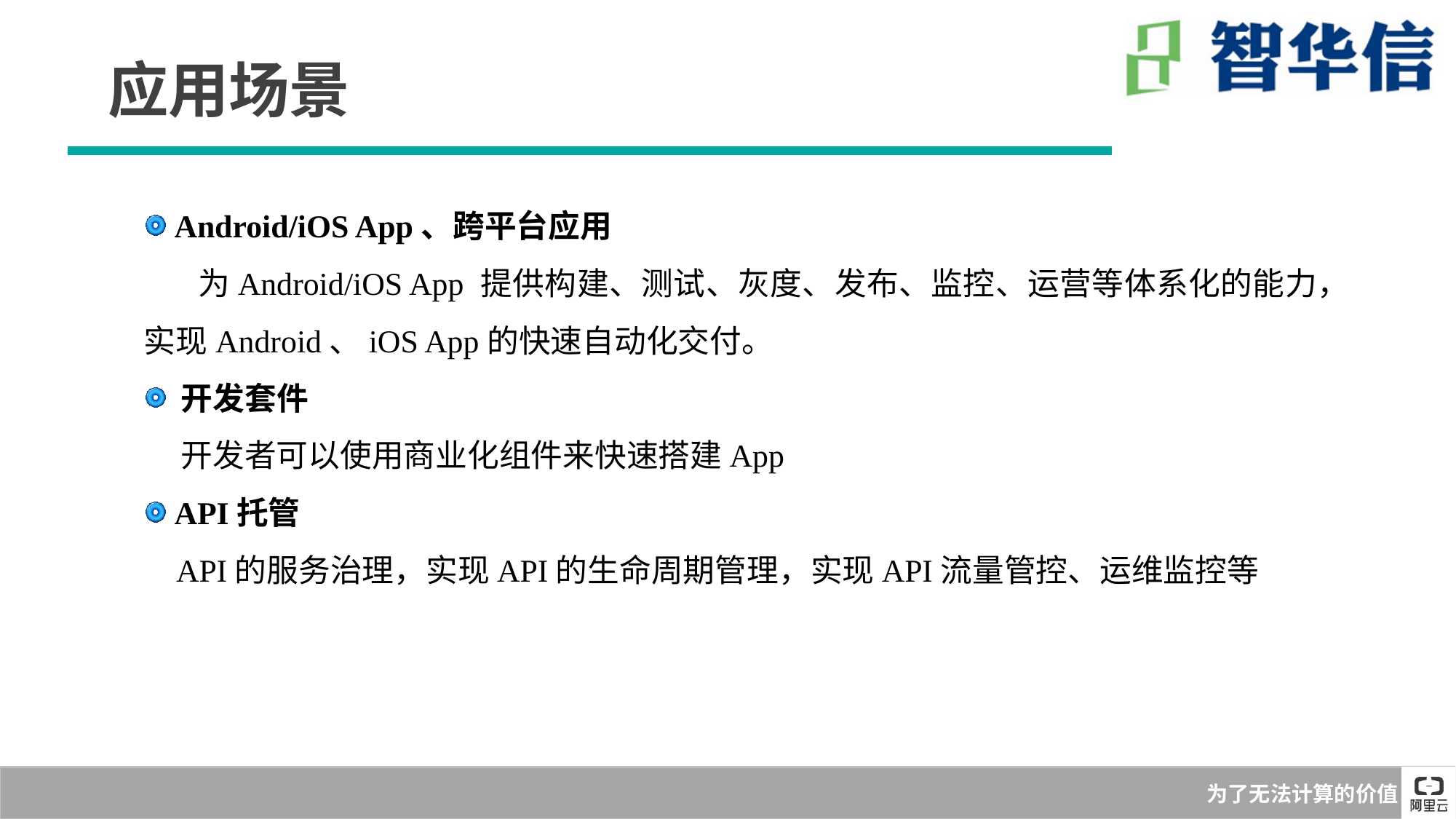

应用场景
 Android/iOS App、跨平台应用
      为Android/iOS App 提供构建、测试、灰度、发布、监控、运营等体系化的能力，实现Android、iOS App的快速自动化交付。
 开发套件
    开发者可以使用商业化组件来快速搭建App
 API托管
    API的服务治理，实现API的生命周期管理，实现API流量管控、运维监控等